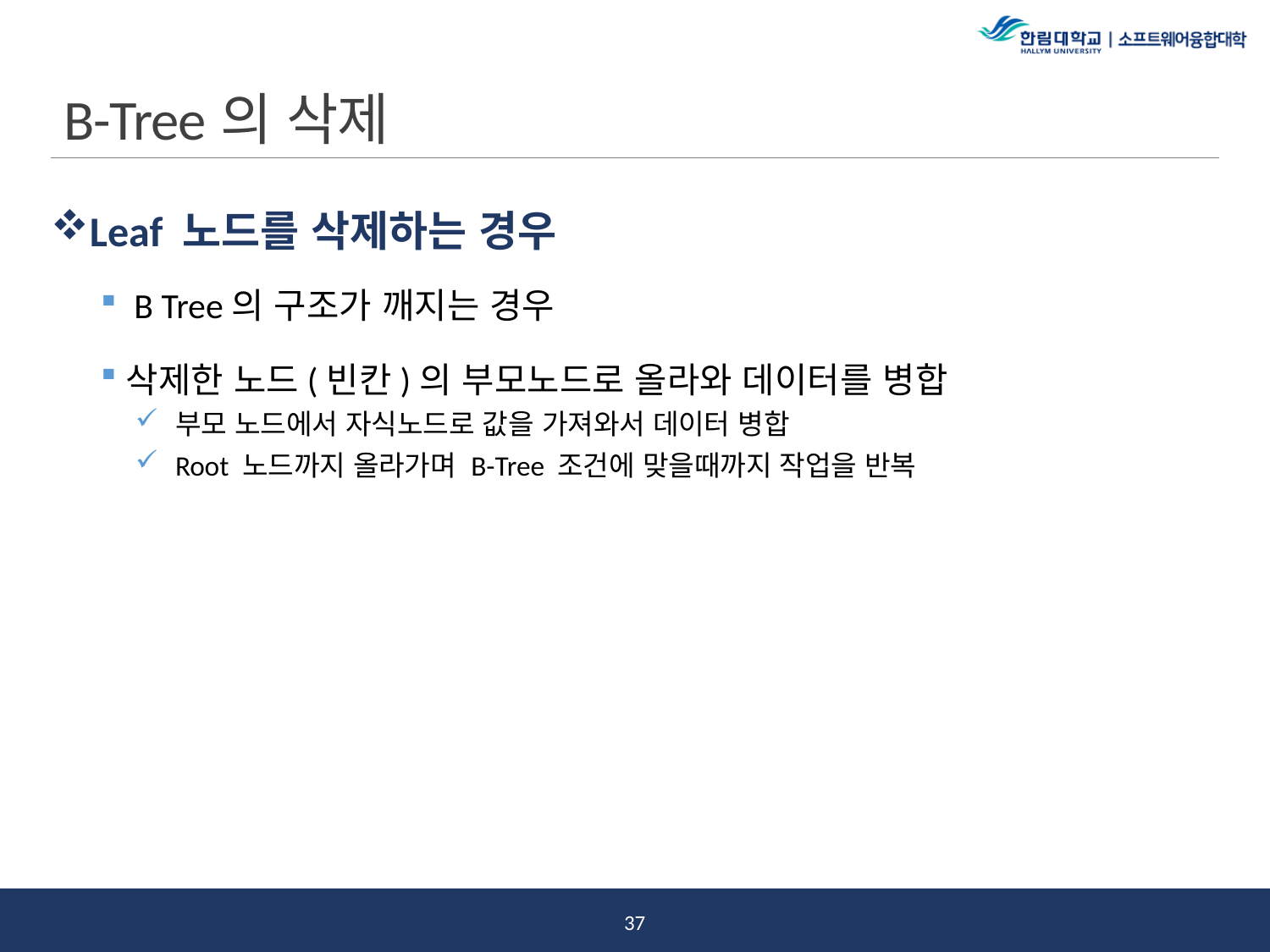

# B-Tree의 삭제
Leaf 노드를 삭제하는 경우
 B Tree의 구조가 깨지는 경우
삭제한 노드(빈칸)의 부모노드로 올라와 데이터를 병합
부모 노드에서 자식노드로 값을 가져와서 데이터 병합
Root 노드까지 올라가며 B-Tree 조건에 맞을때까지 작업을 반복
37